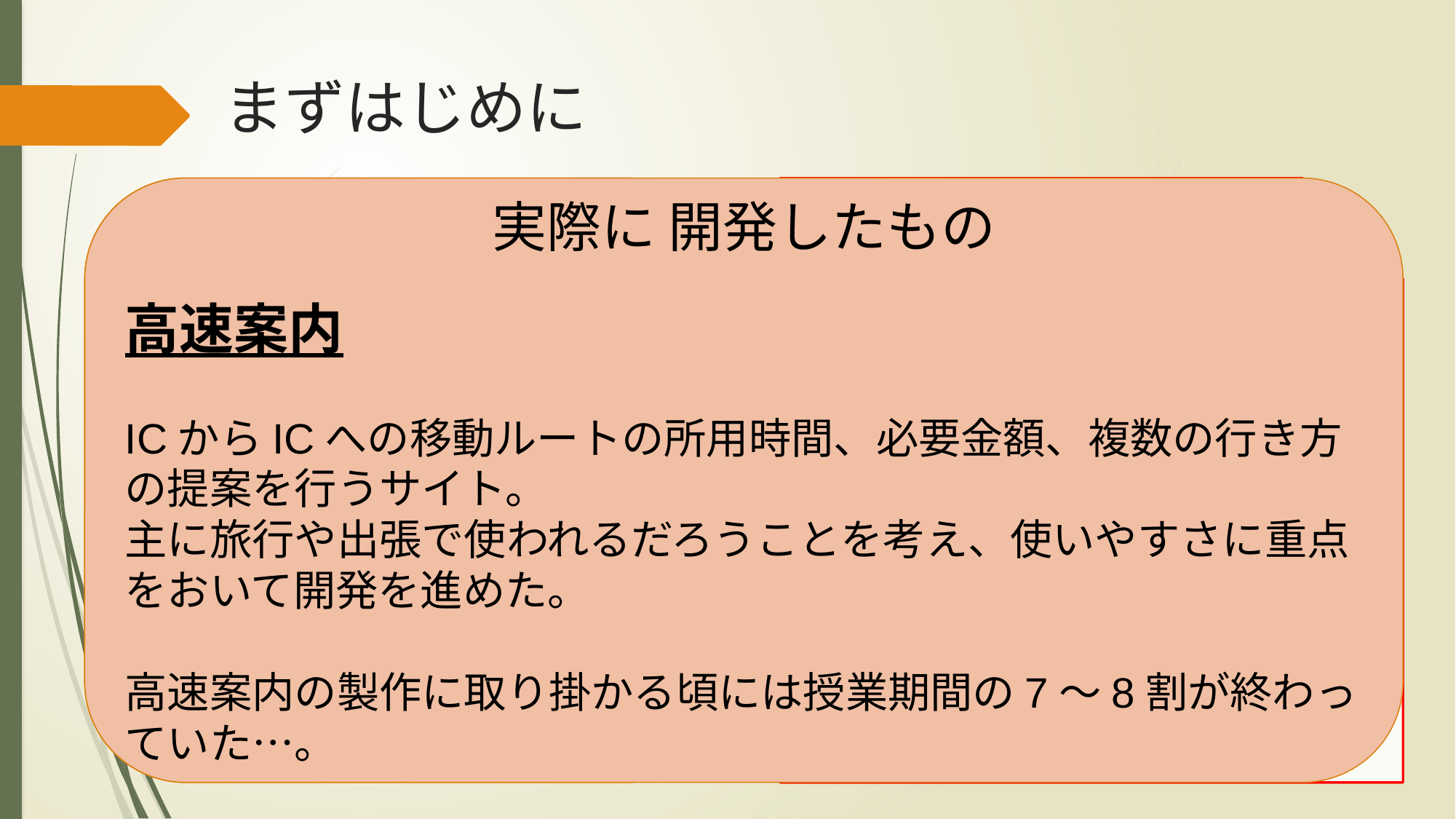

# まずはじめに

実際に 開発したもの

高速案内

ICからICへの移動ルートの所用時間、必要金額、複数の行き方の提案を行うサイト。
主に旅行や出張で使われるだろうことを考え、使いやすさに重点をおいて開発を進めた。

高速案内の製作に取り掛かる頃には授業期間の7～8割が終わっていた…。
次に 開発を予定したもの

アニメイター(仮)

現在放送中のアニメ番組や、既に放送終了したアニメ番組の情報、更には声優ごとに出演アニメを検索できるように情報をまとめたサイト。
”KCG生ならでは”を考えてみた結果。
断念した理由

・前回の失敗から、
APIの使用にパスコードが必要無いことは確認しており、更新もされているとのことだったが、実際にコードを書いてデータを請求してみると何も中身が無かった。

・事実上、更新停止ということで使い物にならなかった。
開発当初 予定していたもの

G‘Star

ガソリンスタンドの場所や値段情報をまとめたサイト。
季節や場所ごとに値段の違うガソリン,軽油の情報をまとめることにより、利便性を重視した総合情報サイトになる予定だった。
断念した理由

・ガソリンの値段を取得する為に利用を予定していたAPIが、パスコードを発行してもらわなければ使えない設定になっていた。

・パスコードの新規発行は受け付けていなかった。

・APIの更新自体も停止していた。